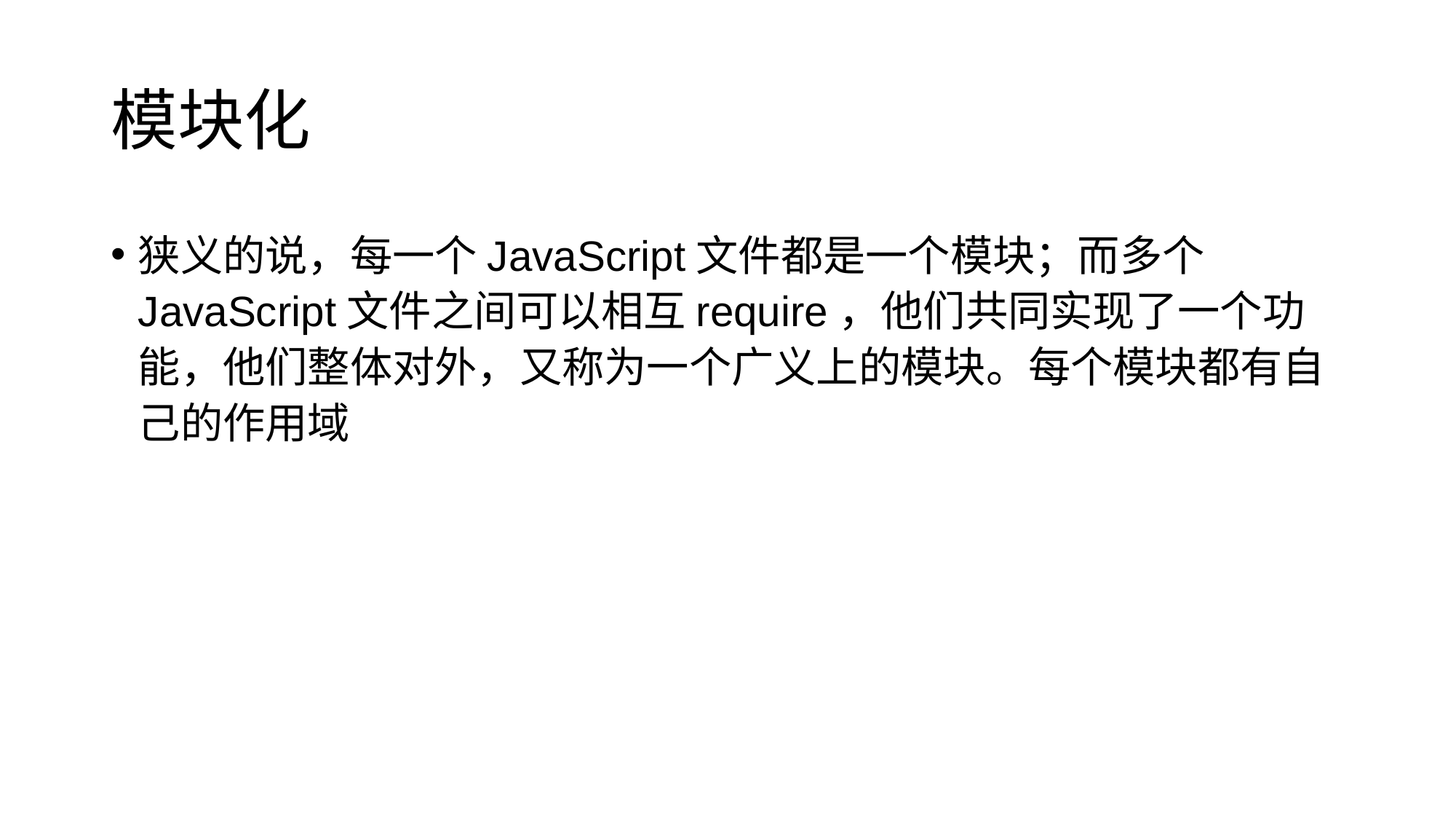

# 模块化
狭义的说，每一个JavaScript文件都是一个模块；而多个JavaScript文件之间可以相互require，他们共同实现了一个功能，他们整体对外，又称为一个广义上的模块。每个模块都有自己的作用域